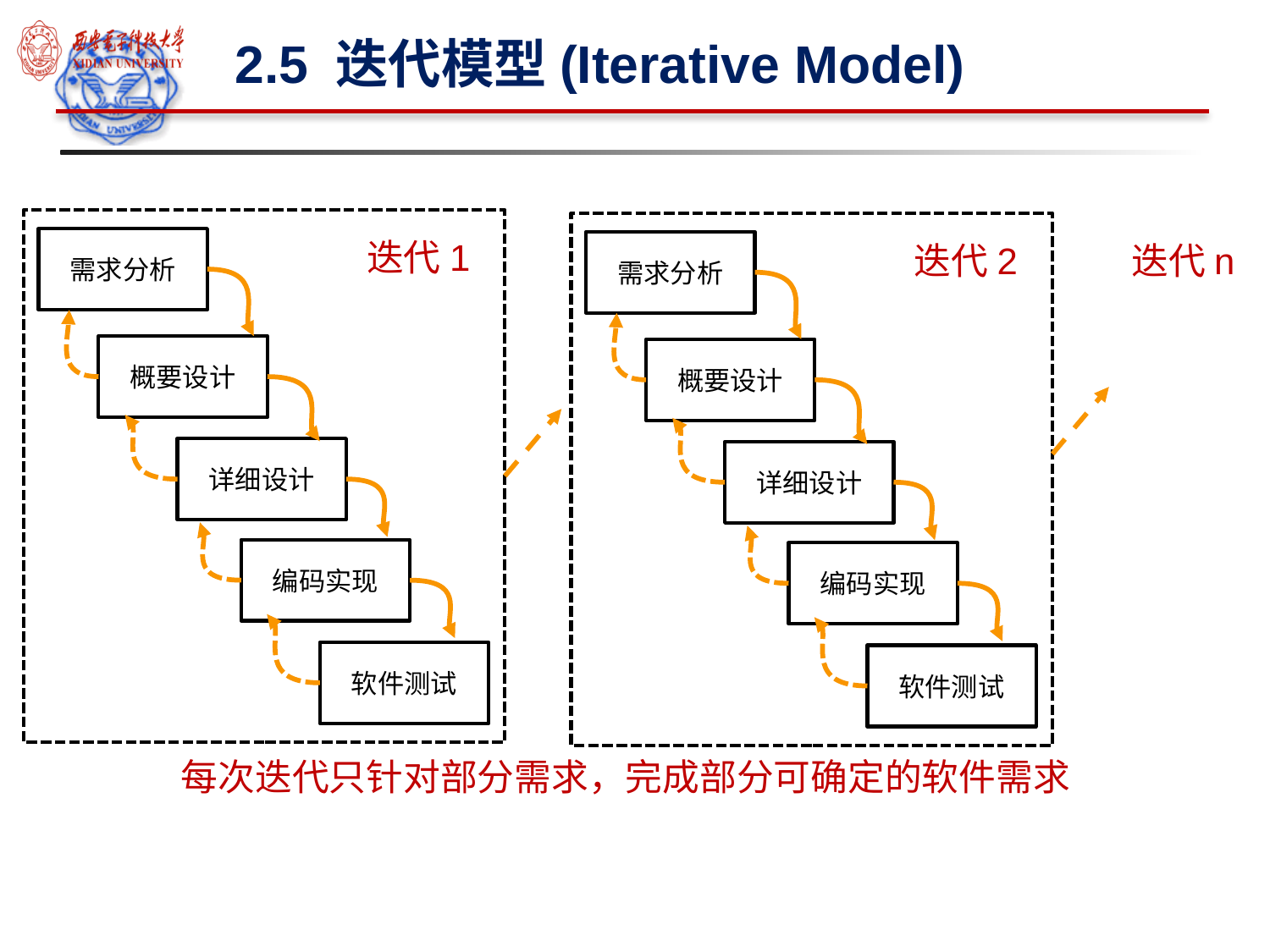

# 2.5 迭代模型(Iterative Model)

迭代1
需求分析
概要设计
详细设计
编码实现
软件测试

迭代2
需求分析
概要设计
详细设计
编码实现
软件测试
迭代n
每次迭代只针对部分需求，完成部分可确定的软件需求